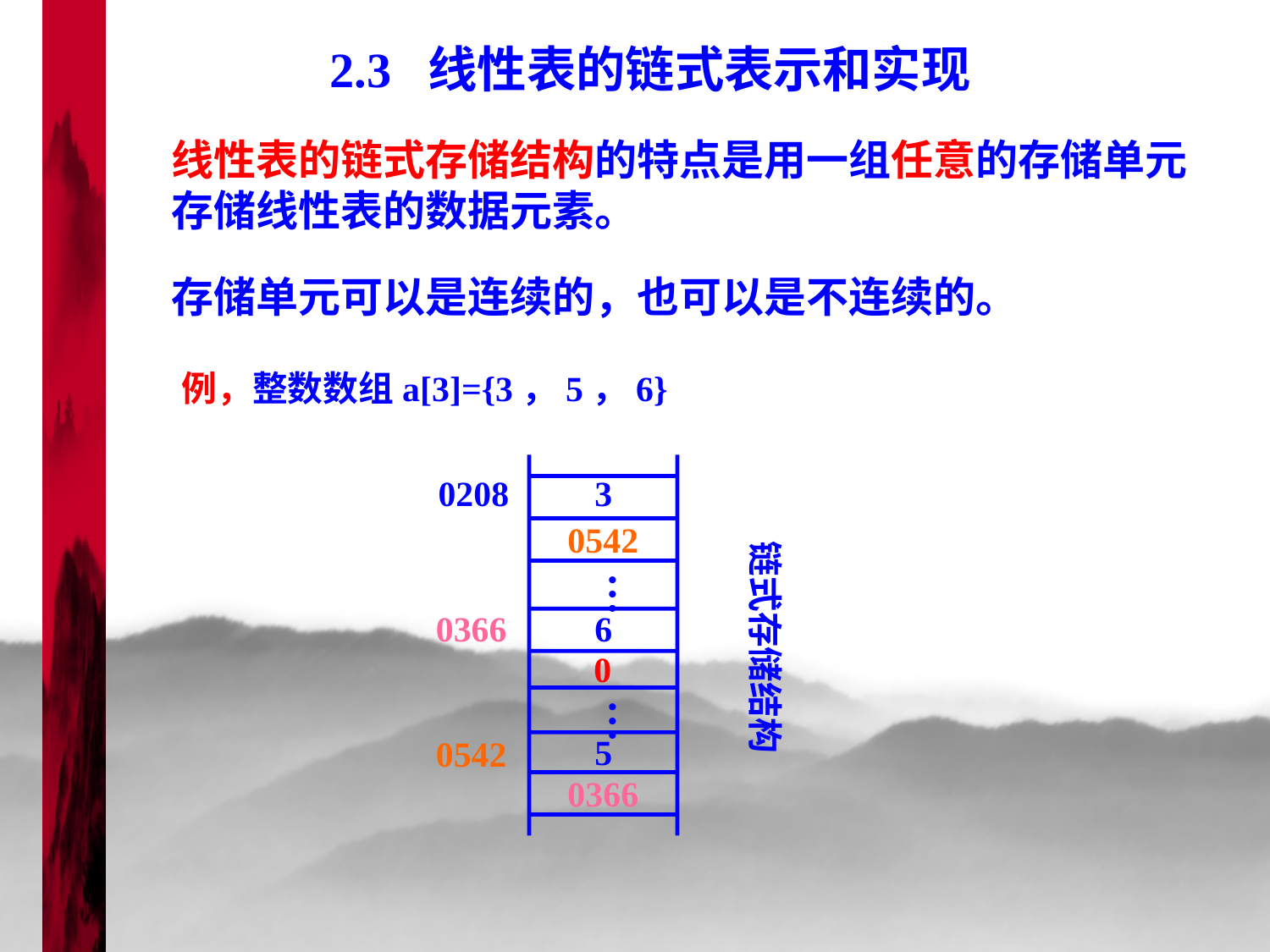

2.3  线性表的链式表示和实现
线性表的链式存储结构的特点是用一组任意的存储单元存储线性表的数据元素。
存储单元可以是连续的，也可以是不连续的。
例，整数数组a[3]={3，5，6}

0208
3

0542

链式存储结构

…
0366
6

0

…
5
0542

0366